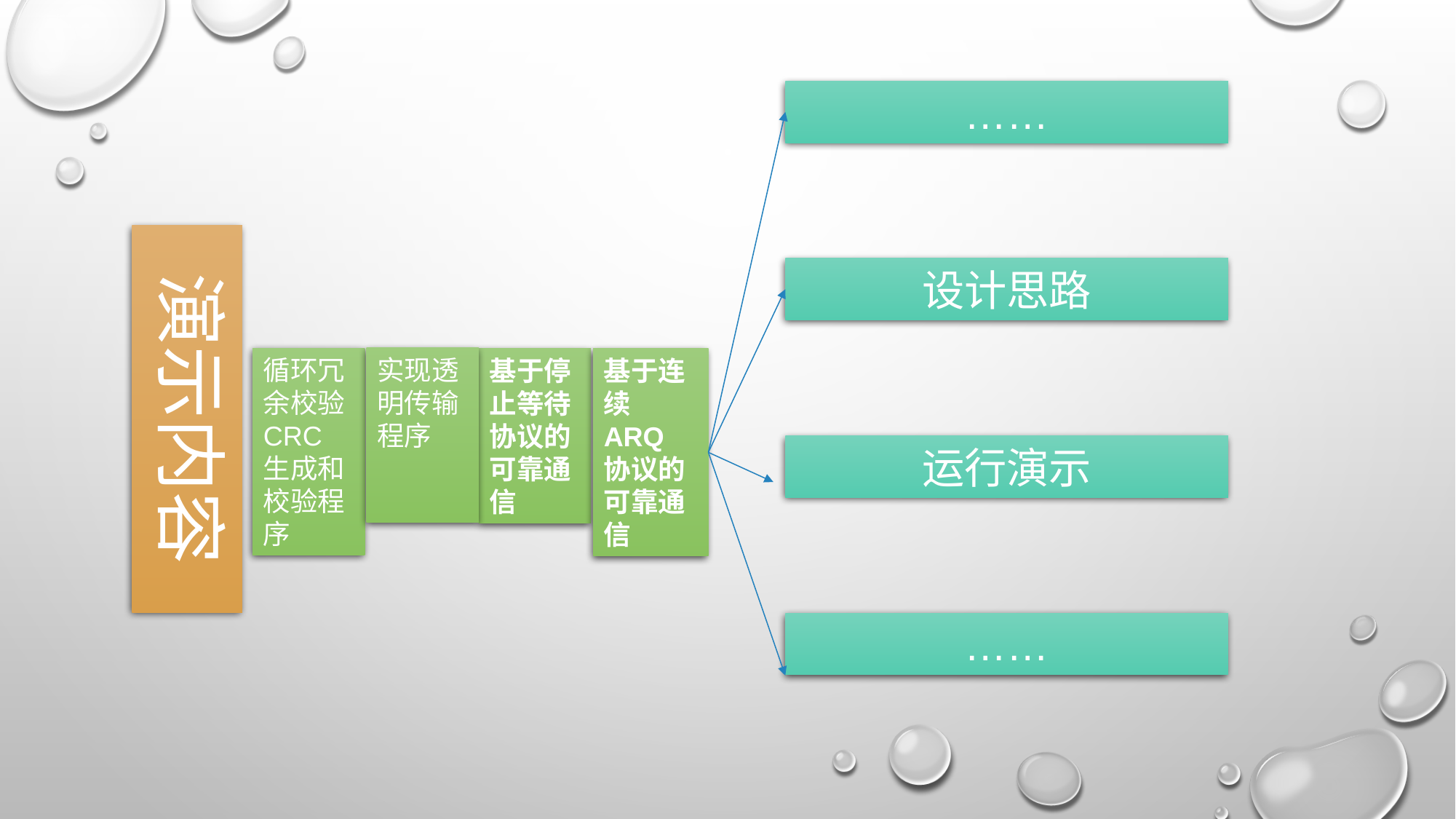

……
演示内容
设计思路
实现透明传输
程序

循环冗余校验CRC生成和校验程序
基于停止等待协议的可靠通信
基于连续ARQ协议的可靠通信
运行演示
……